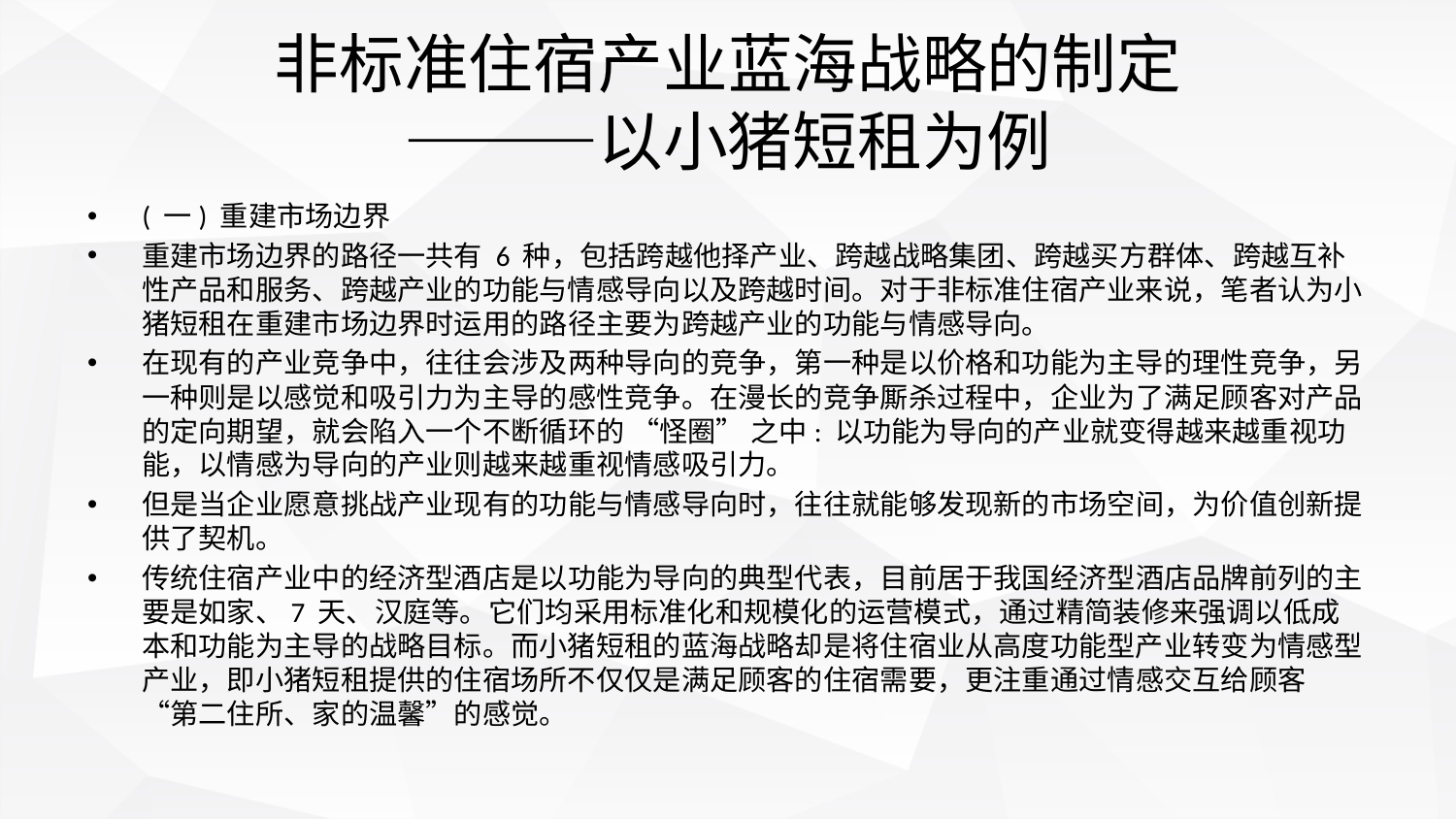

# 非标准住宿产业蓝海战略的制定 ———以小猪短租为例
( 一) 重建市场边界
重建市场边界的路径一共有 6 种，包括跨越他择产业、跨越战略集团、跨越买方群体、跨越互补性产品和服务、跨越产业的功能与情感导向以及跨越时间。对于非标准住宿产业来说，笔者认为小猪短租在重建市场边界时运用的路径主要为跨越产业的功能与情感导向。
在现有的产业竞争中，往往会涉及两种导向的竞争，第一种是以价格和功能为主导的理性竞争，另一种则是以感觉和吸引力为主导的感性竞争。在漫长的竞争厮杀过程中，企业为了满足顾客对产品的定向期望，就会陷入一个不断循环的 “怪圈” 之中: 以功能为导向的产业就变得越来越重视功能，以情感为导向的产业则越来越重视情感吸引力。
但是当企业愿意挑战产业现有的功能与情感导向时，往往就能够发现新的市场空间，为价值创新提供了契机。
传统住宿产业中的经济型酒店是以功能为导向的典型代表，目前居于我国经济型酒店品牌前列的主要是如家、7 天、汉庭等。它们均采用标准化和规模化的运营模式，通过精简装修来强调以低成本和功能为主导的战略目标。而小猪短租的蓝海战略却是将住宿业从高度功能型产业转变为情感型产业，即小猪短租提供的住宿场所不仅仅是满足顾客的住宿需要，更注重通过情感交互给顾客 “第二住所、家的温馨”的感觉。